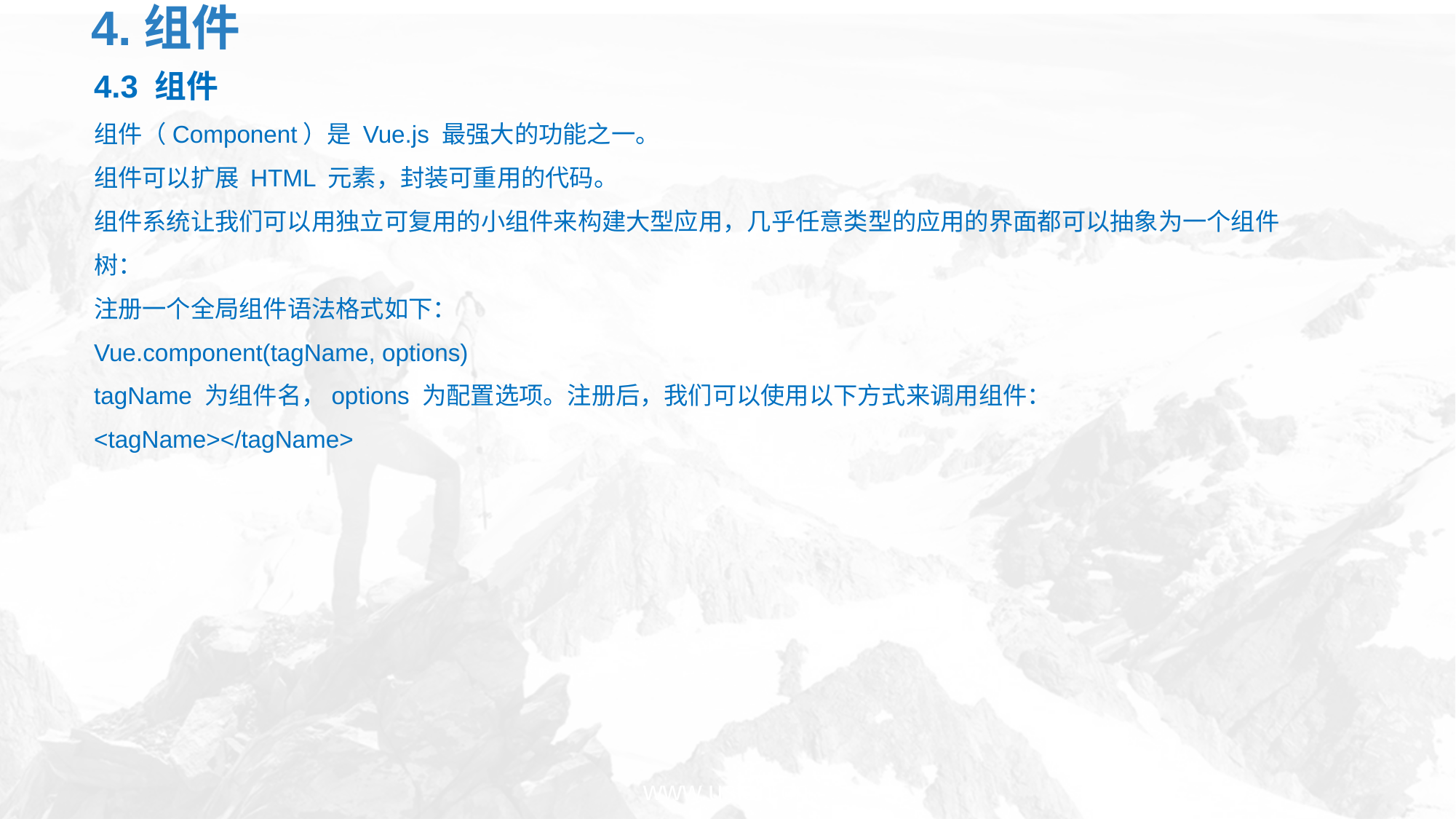

# 4.组件
4.3 组件
组件（Component）是 Vue.js 最强大的功能之一。
组件可以扩展 HTML 元素，封装可重用的代码。
组件系统让我们可以用独立可复用的小组件来构建大型应用，几乎任意类型的应用的界面都可以抽象为一个组件树：
注册一个全局组件语法格式如下：
Vue.component(tagName, options)
tagName 为组件名，options 为配置选项。注册后，我们可以使用以下方式来调用组件：
<tagName></tagName>
www.usian.cn